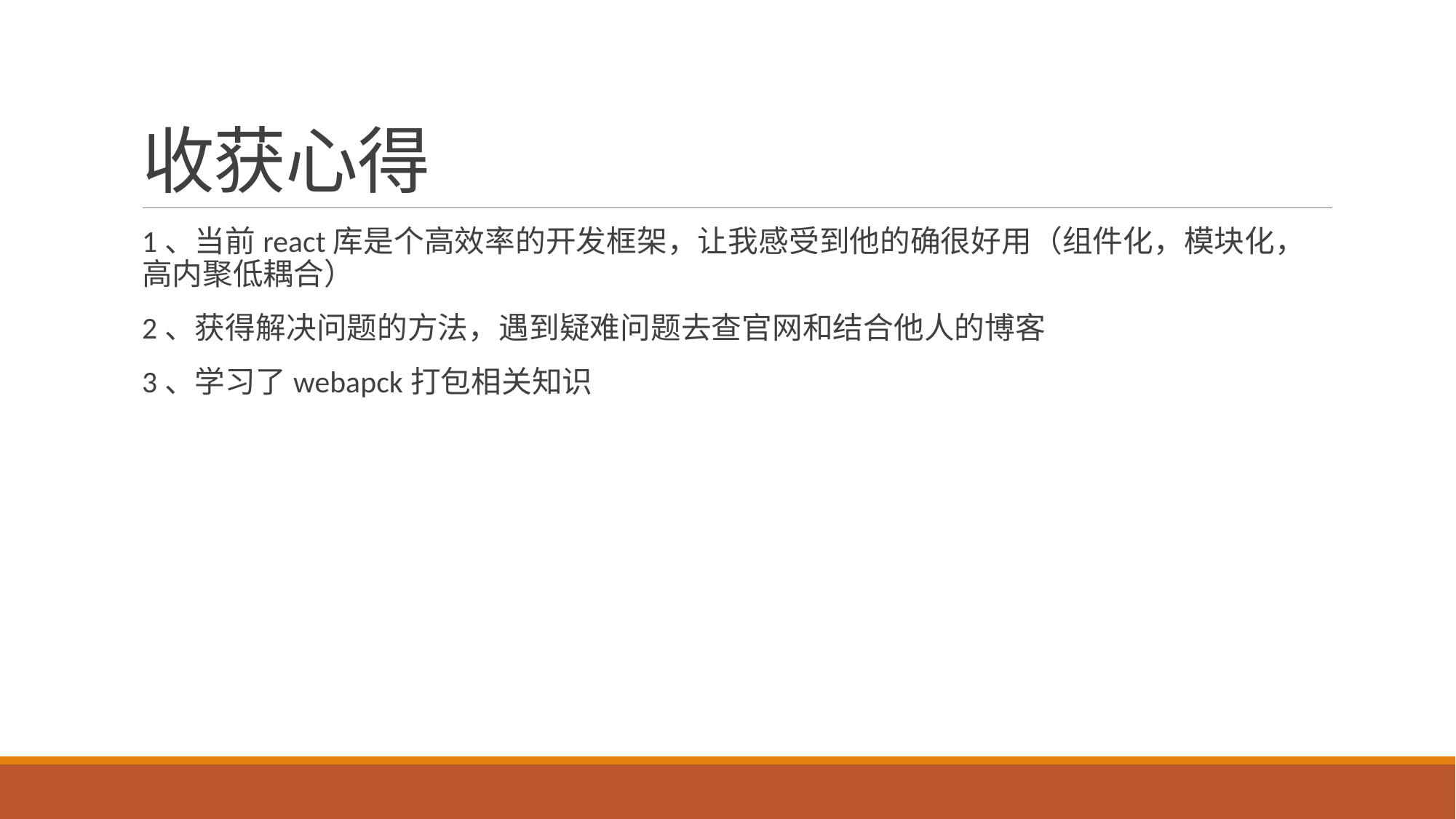

# 收获心得
1、当前react库是个高效率的开发框架，让我感受到他的确很好用（组件化，模块化，高内聚低耦合）
2、获得解决问题的方法，遇到疑难问题去查官网和结合他人的博客
3、学习了webapck打包相关知识